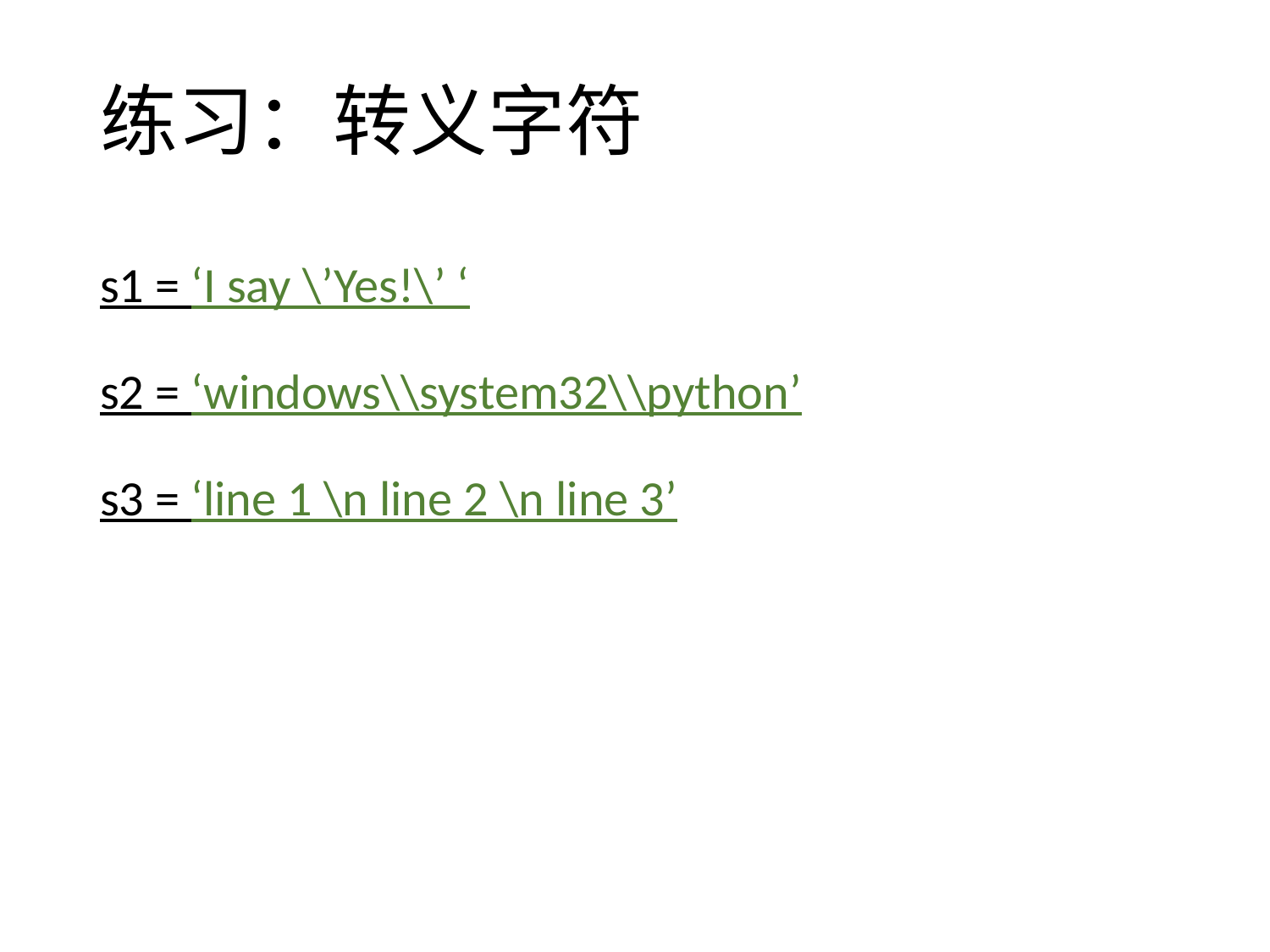

# 练习：转义字符
s1 = ‘I say \’Yes!\’ ‘
s2 = ‘windows\\system32\\python’
s3 = ‘line 1 \n line 2 \n line 3’